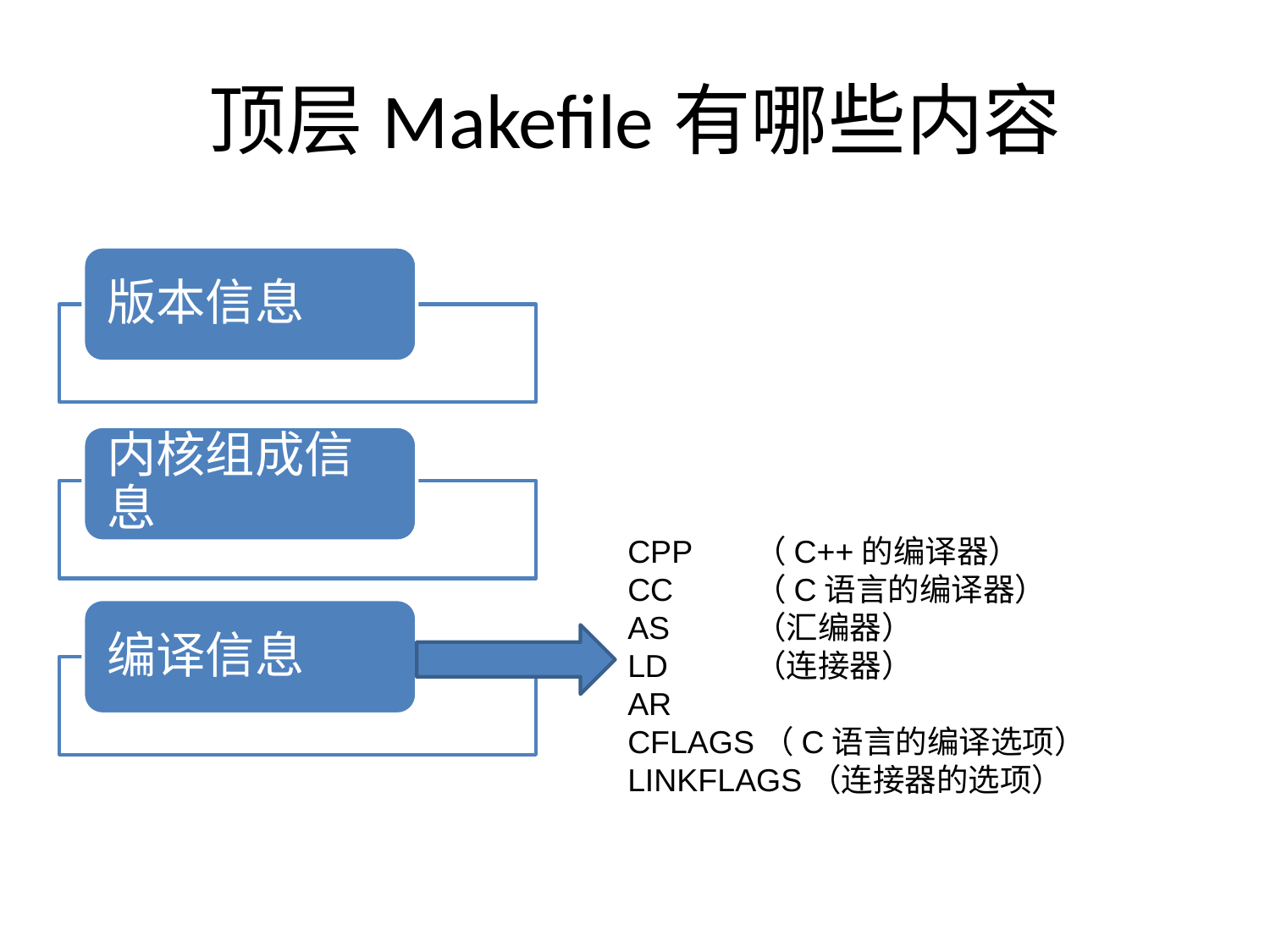

# 顶层Makefile有哪些内容
版本信息
内核组成信息
编译信息
CPP	（C++的编译器）
CC	（C语言的编译器）
AS	（汇编器）
LD	（连接器）
AR
CFLAGS（C语言的编译选项）
LINKFLAGS（连接器的选项）